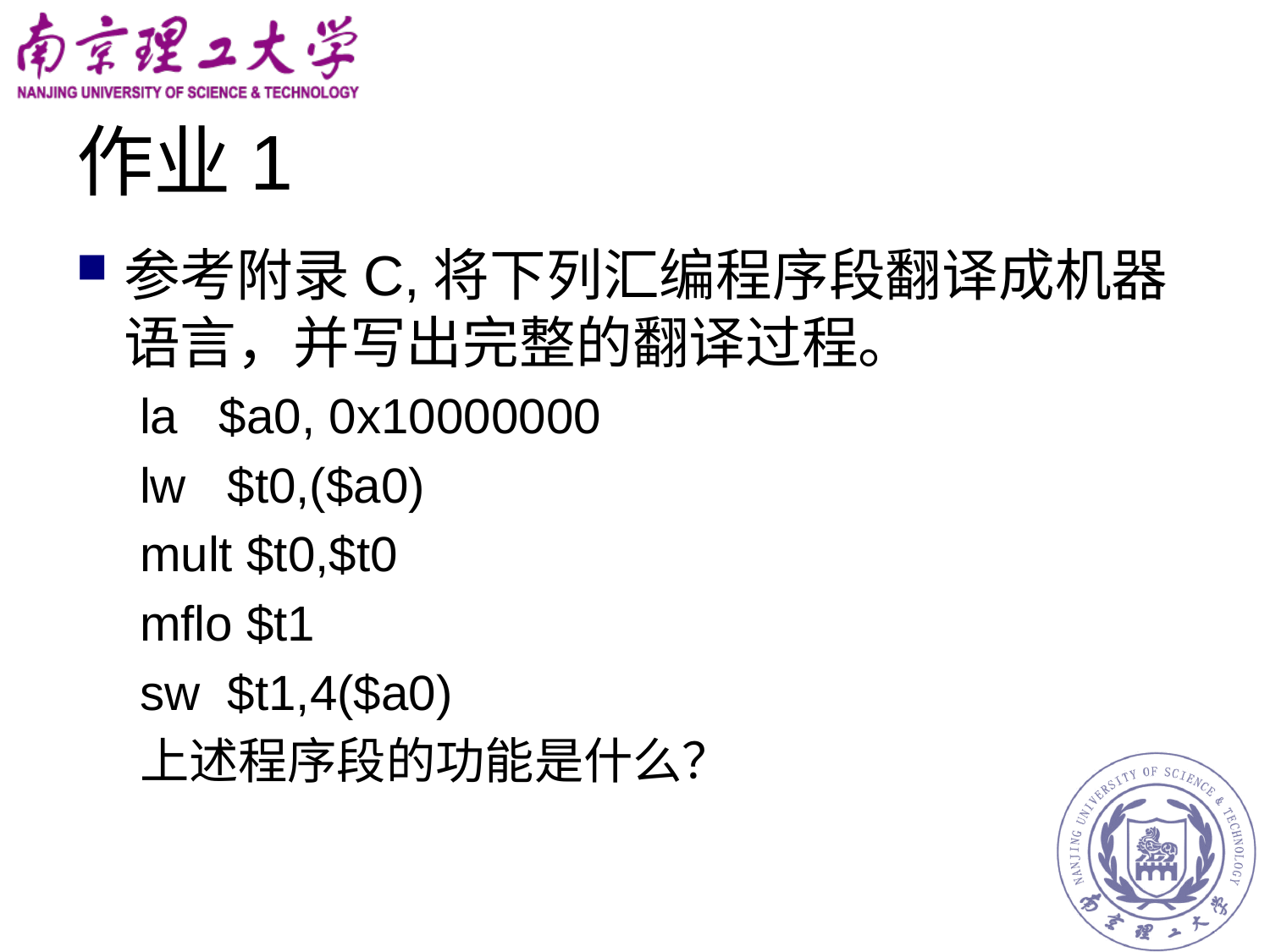

# 作业1
参考附录C,将下列汇编程序段翻译成机器语言，并写出完整的翻译过程。
la   $a0, 0x10000000
lw   $t0,($a0)
mult $t0,$t0
mflo $t1
sw  $t1,4($a0)
上述程序段的功能是什么？